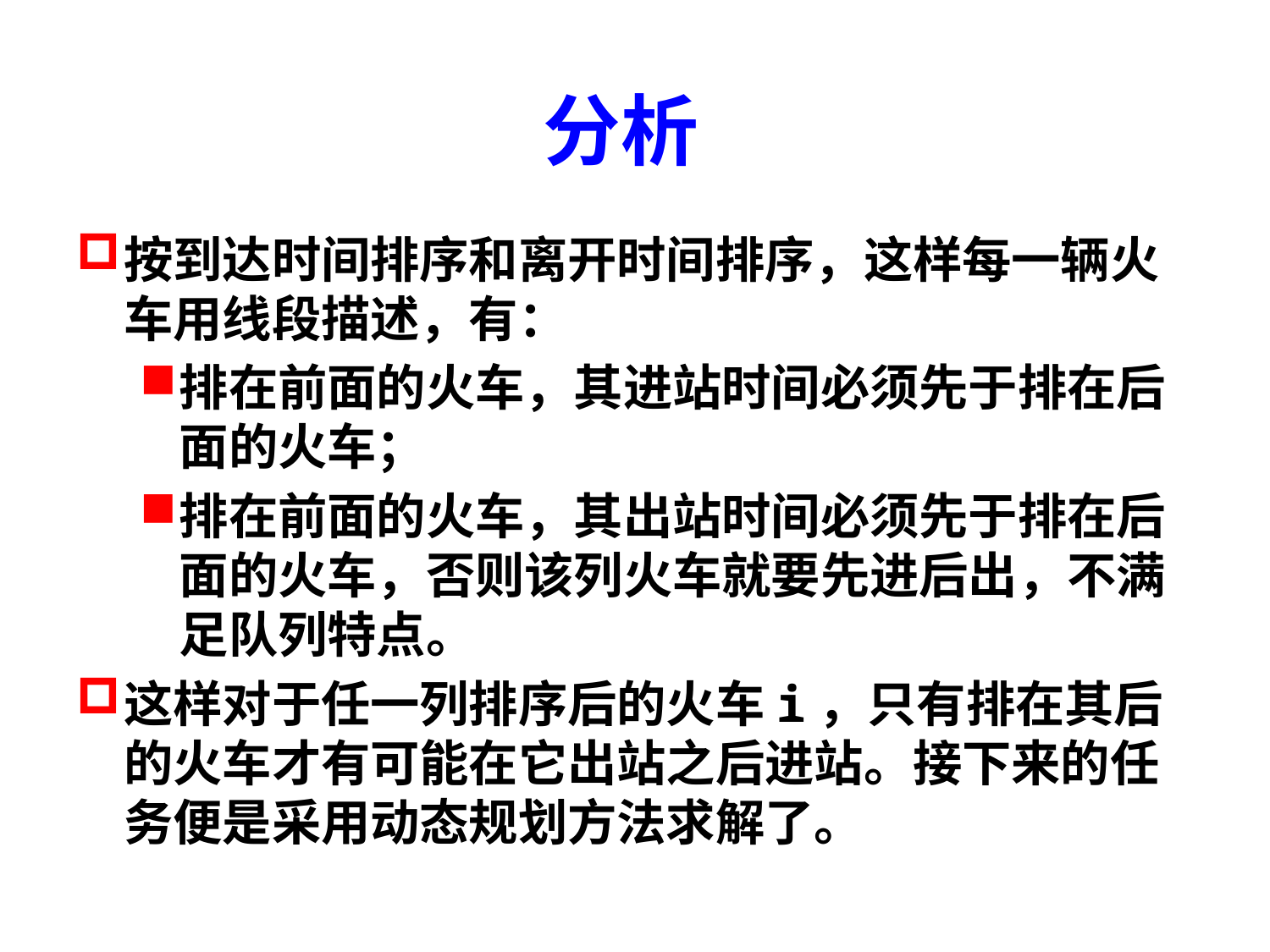

# 分析
按到达时间排序和离开时间排序，这样每一辆火车用线段描述，有：
排在前面的火车，其进站时间必须先于排在后面的火车；
排在前面的火车，其出站时间必须先于排在后面的火车，否则该列火车就要先进后出，不满足队列特点。
这样对于任一列排序后的火车i，只有排在其后的火车才有可能在它出站之后进站。接下来的任务便是采用动态规划方法求解了。